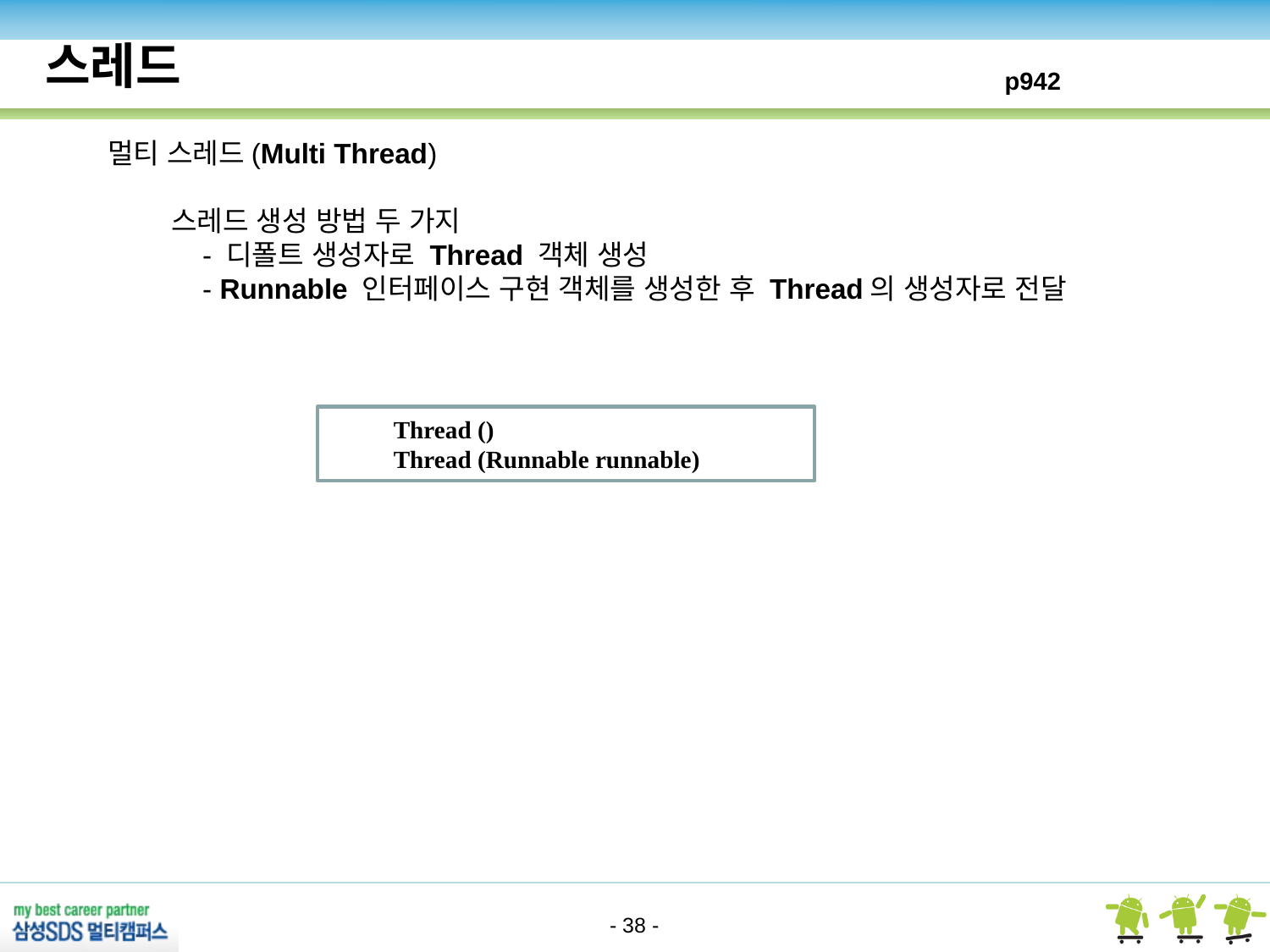

스레드
p942
멀티 스레드(Multi Thread)

스레드 생성 방법 두 가지
    - 디폴트 생성자로 Thread 객체 생성
    - Runnable 인터페이스 구현 객체를 생성한 후 Thread의 생성자로 전달
Thread ()
Thread (Runnable runnable)
- 38 -